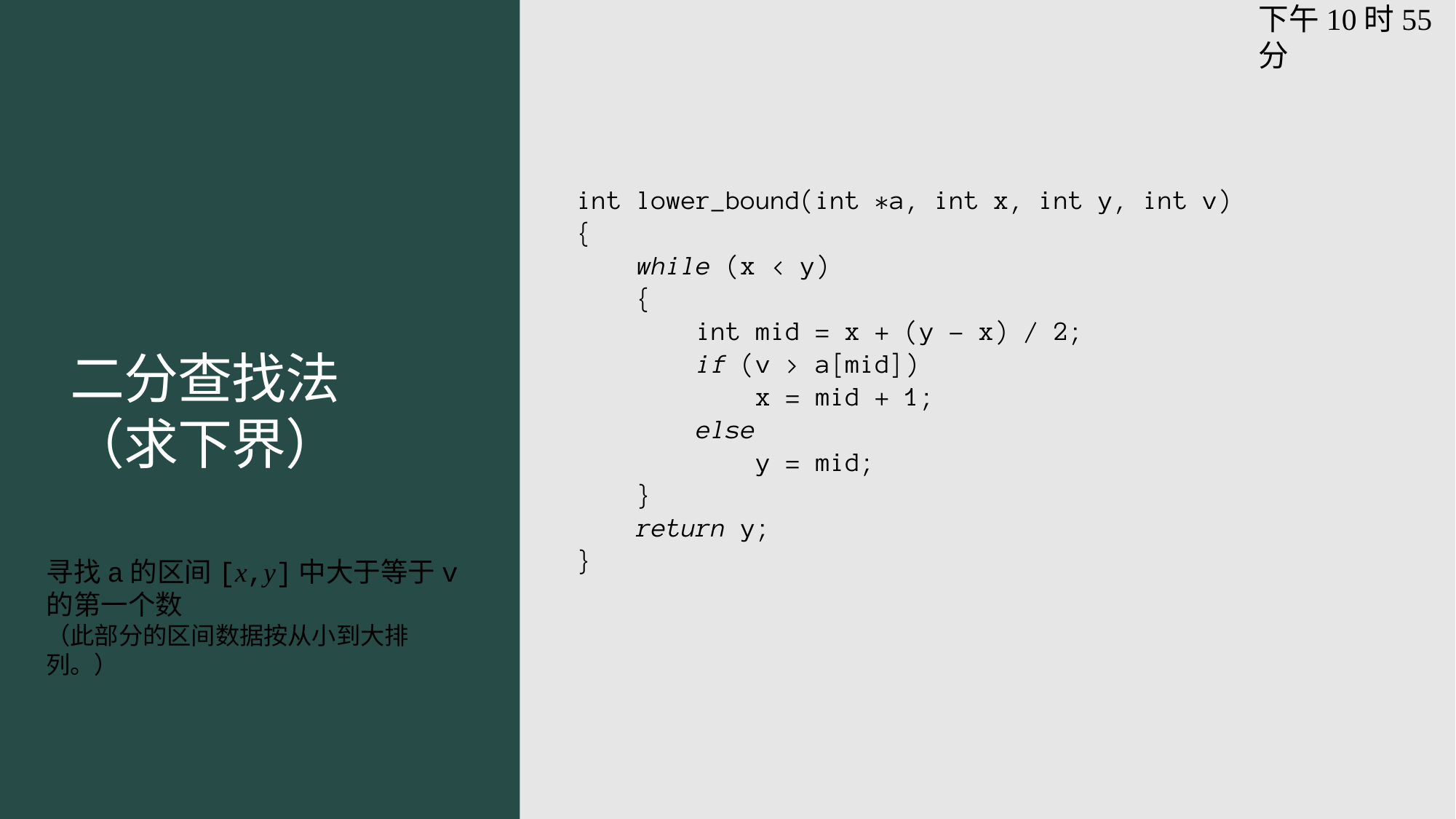

int lower_bound(int *a, int x, int y, int v)
{
    while (x < y)
    {
        int mid = x + (y - x) / 2;
        if (v > a[mid])
            x = mid + 1;
        else
            y = mid;
    }
    return y;
}

# 二分查找法 （求下界）
寻找a的区间[x,y]中大于等于v的第一个数
（此部分的区间数据按从小到大排列。）